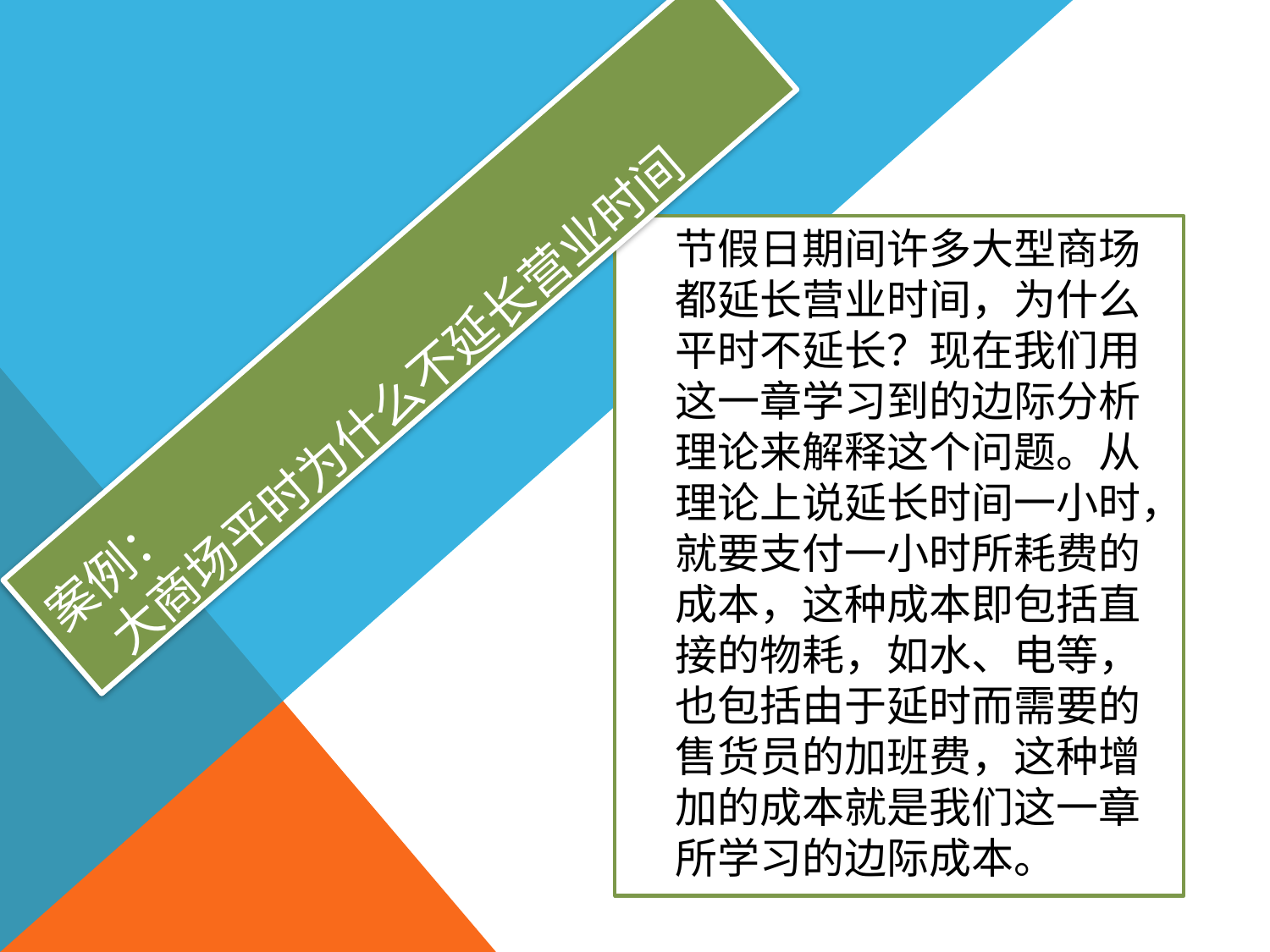

节假日期间许多大型商场都延长营业时间，为什么平时不延长？现在我们用这一章学习到的边际分析理论来解释这个问题。从理论上说延长时间一小时，就要支付一小时所耗费的成本，这种成本即包括直接的物耗，如水、电等，也包括由于延时而需要的售货员的加班费，这种增加的成本就是我们这一章所学习的边际成本。
案例：
   大商场平时为什么不延长营业时间